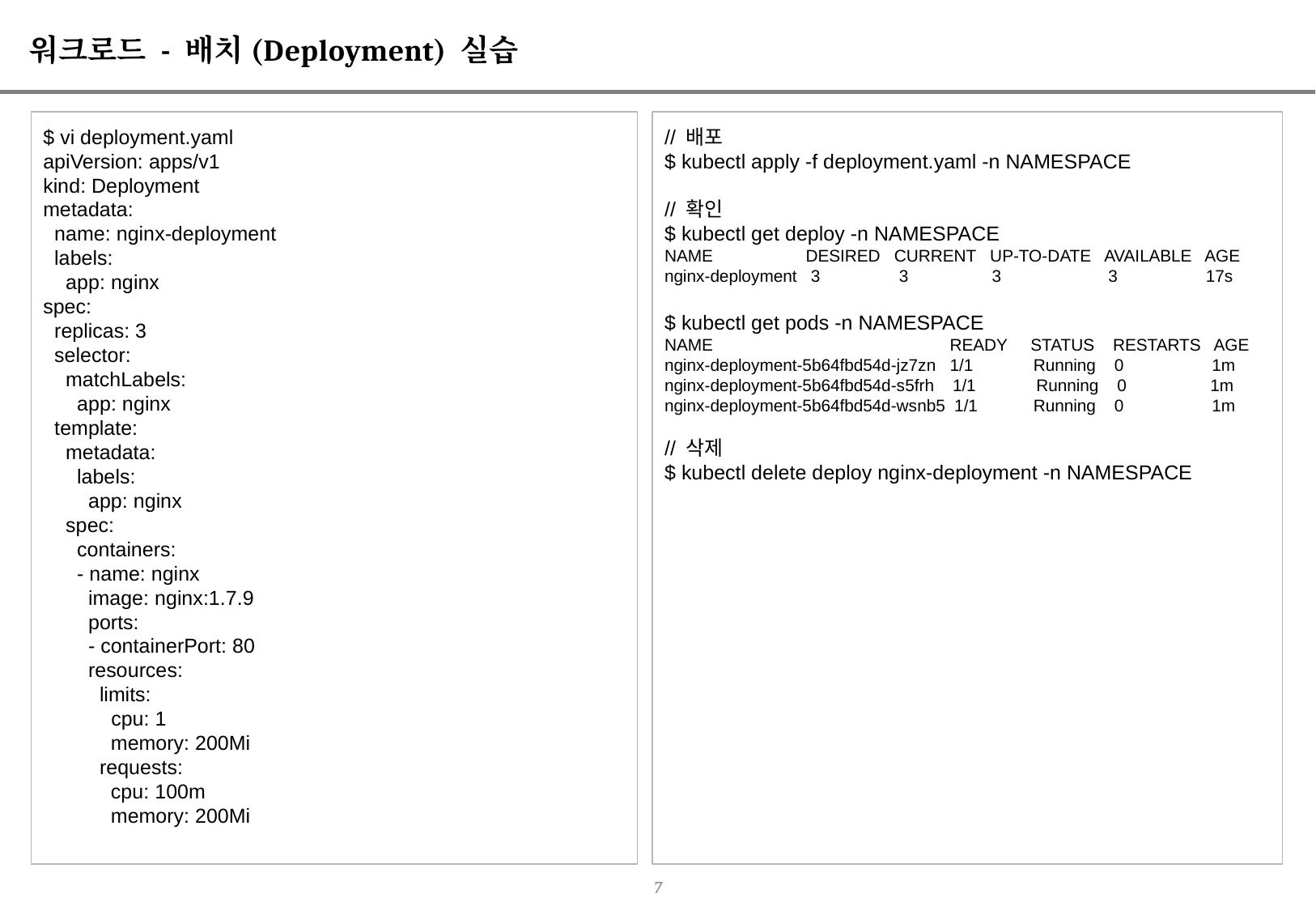

# 워크로드 - 배치(Deployment) 실습
$ vi deployment.yaml
apiVersion: apps/v1
kind: Deployment
metadata:
  name: nginx-deployment
  labels:
    app: nginx
spec:
  replicas: 3
  selector:
    matchLabels:
      app: nginx
  template:
    metadata:
      labels:
        app: nginx
    spec:
      containers:
      - name: nginx
        image: nginx:1.7.9
        ports:
        - containerPort: 80
        resources:
          limits:
            cpu: 1
            memory: 200Mi
          requests:
            cpu: 100m
            memory: 200Mi

// 배포
$ kubectl apply -f deployment.yaml -n NAMESPACE

// 확인
$ kubectl get deploy -n NAMESPACE
NAME                    DESIRED   CURRENT   UP-TO-DATE   AVAILABLE   AGE
nginx-deployment   3                 3                  3                       3                   17s

$ kubectl get pods -n NAMESPACE
NAME                                                   READY     STATUS    RESTARTS   AGE
nginx-deployment-5b64fbd54d-jz7zn   1/1             Running    0                   1m
nginx-deployment-5b64fbd54d-s5frh    1/1             Running    0                  1m
nginx-deployment-5b64fbd54d-wsnb5  1/1            Running    0                   1m

// 삭제
$ kubectl delete deploy nginx-deployment -n NAMESPACE